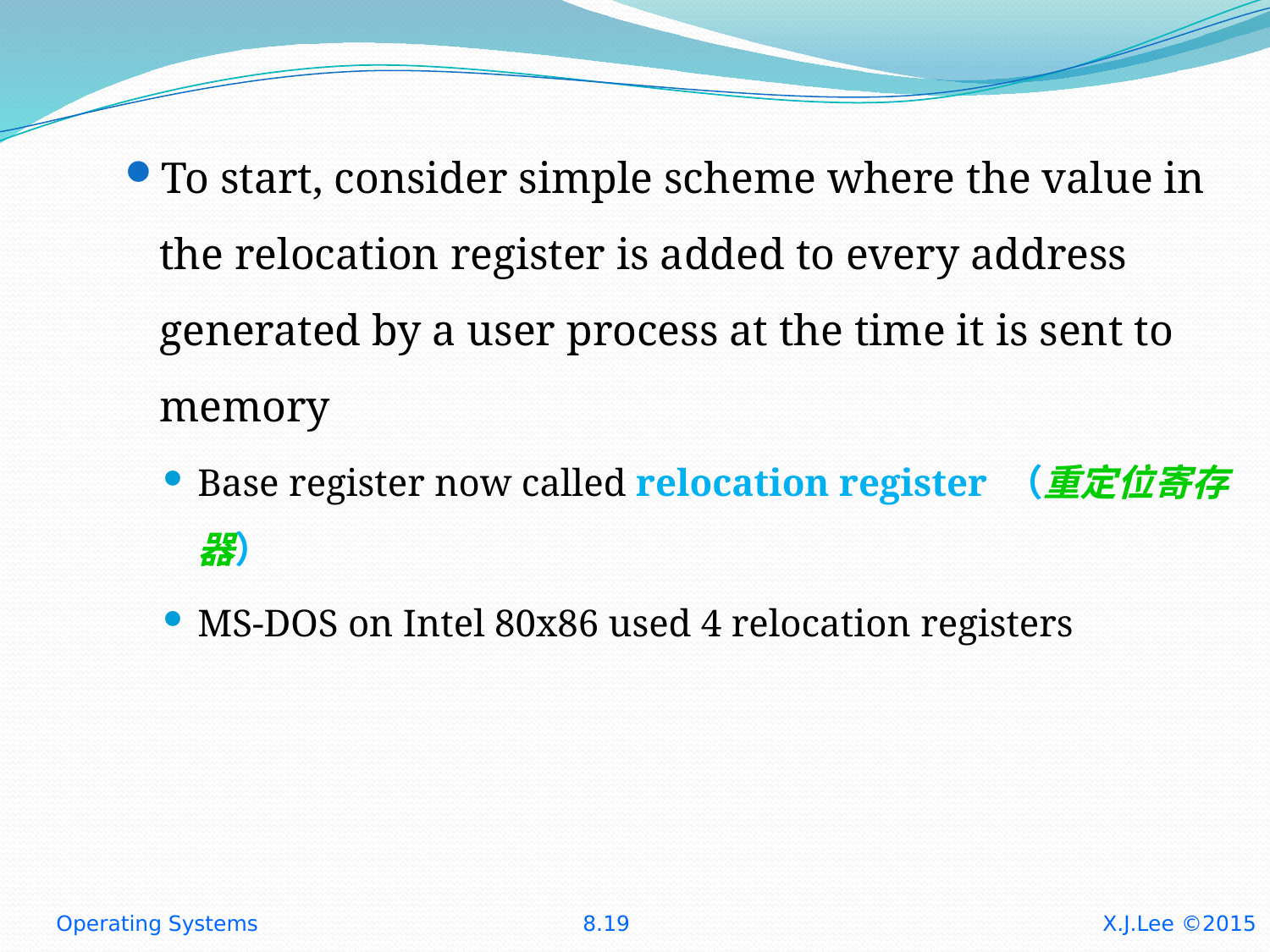

#
To start, consider simple scheme where the value in the relocation register is added to every address generated by a user process at the time it is sent to memory
Base register now called relocation register （重定位寄存器）
MS-DOS on Intel 80x86 used 4 relocation registers
Operating Systems
8.19
X.J.Lee ©2015